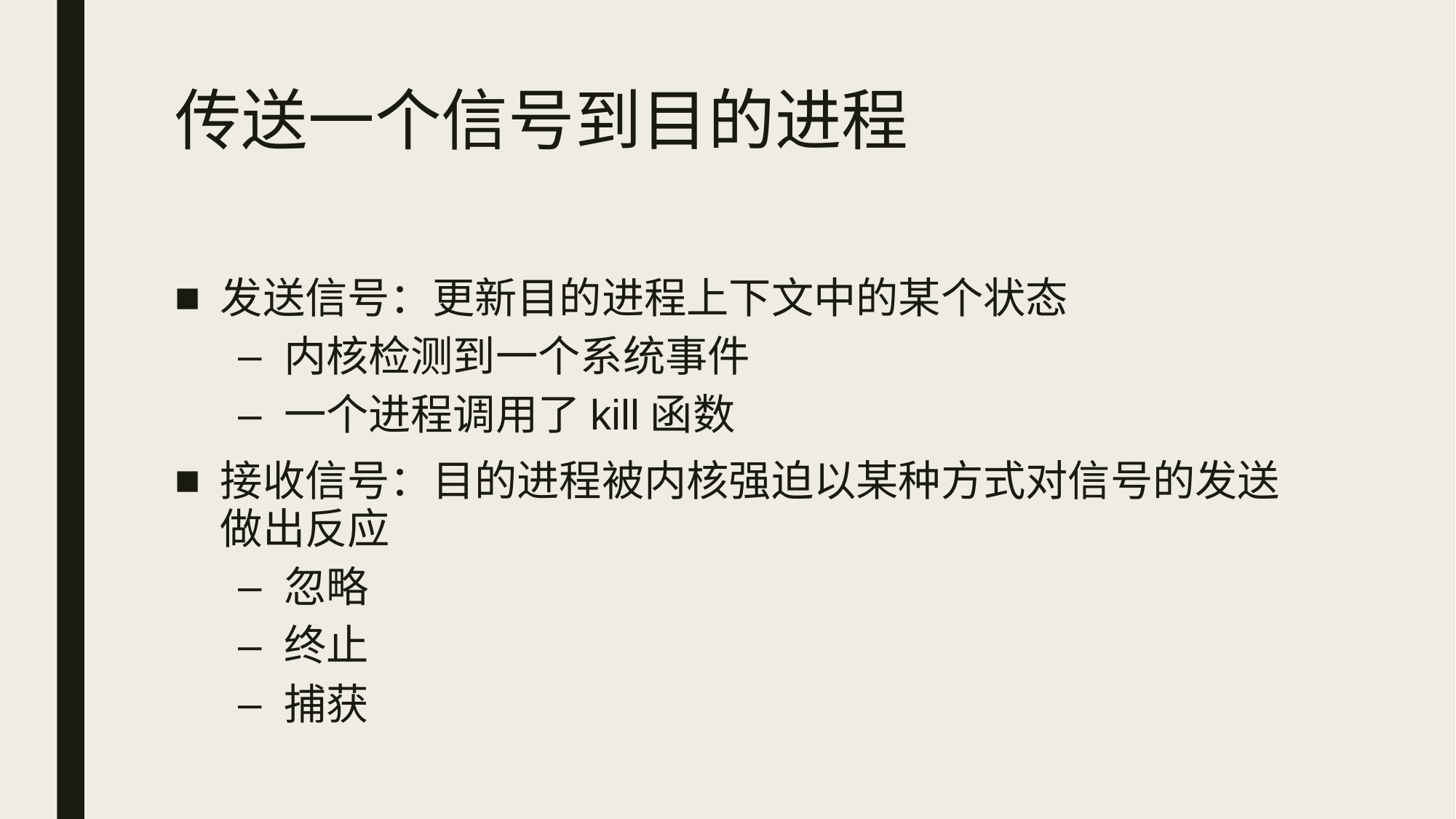

# 传送一个信号到目的进程
发送信号：更新目的进程上下文中的某个状态
内核检测到一个系统事件
一个进程调用了kill函数
接收信号：目的进程被内核强迫以某种方式对信号的发送做出反应
忽略
终止
捕获